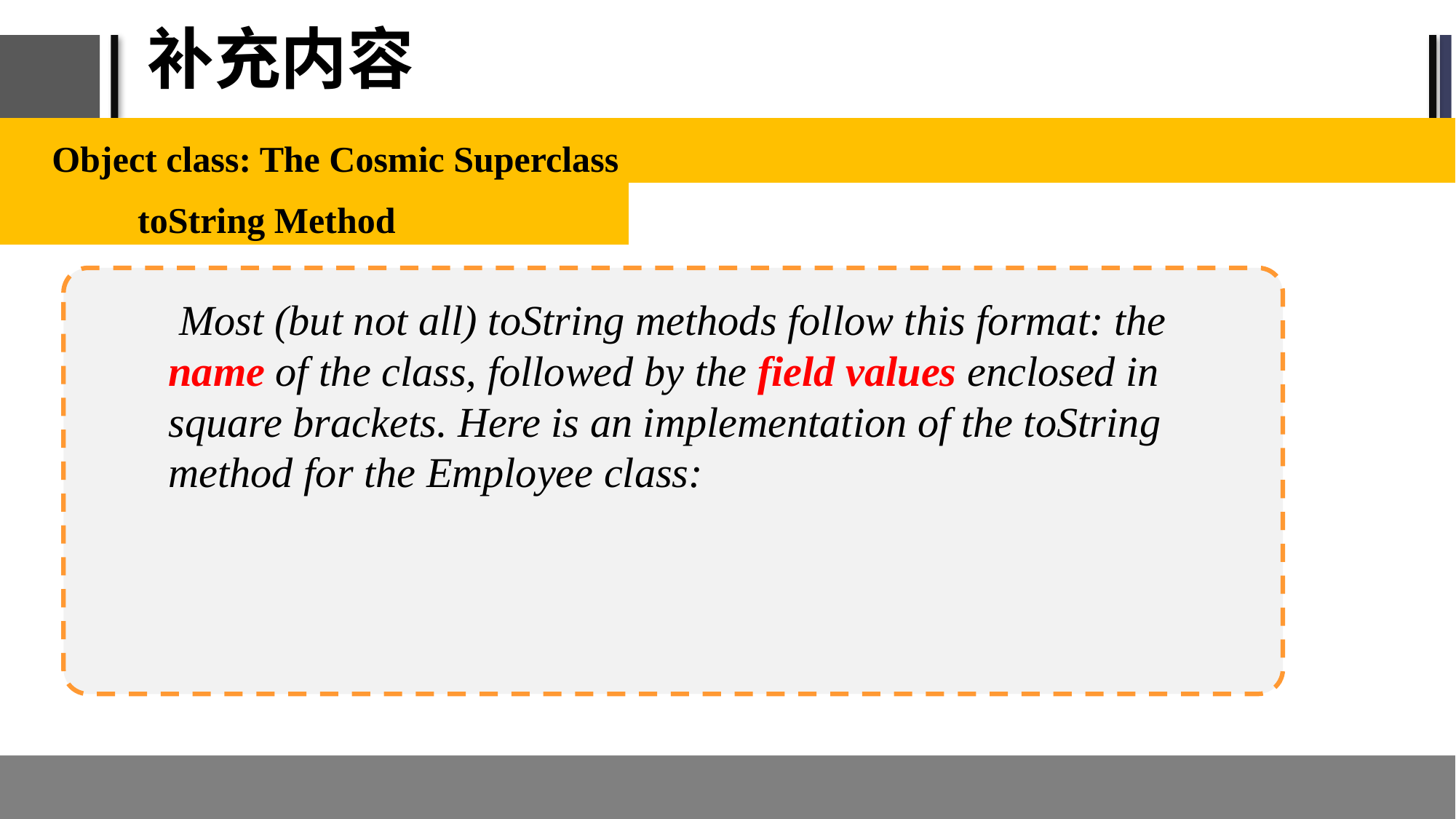

# 补充内容

Object class: The Cosmic Superclass

	toString Method

 Most (but not all) toString methods follow this format: the name of the class, followed by the field values enclosed in square brackets. Here is an implementation of the toString method for the Employee class: